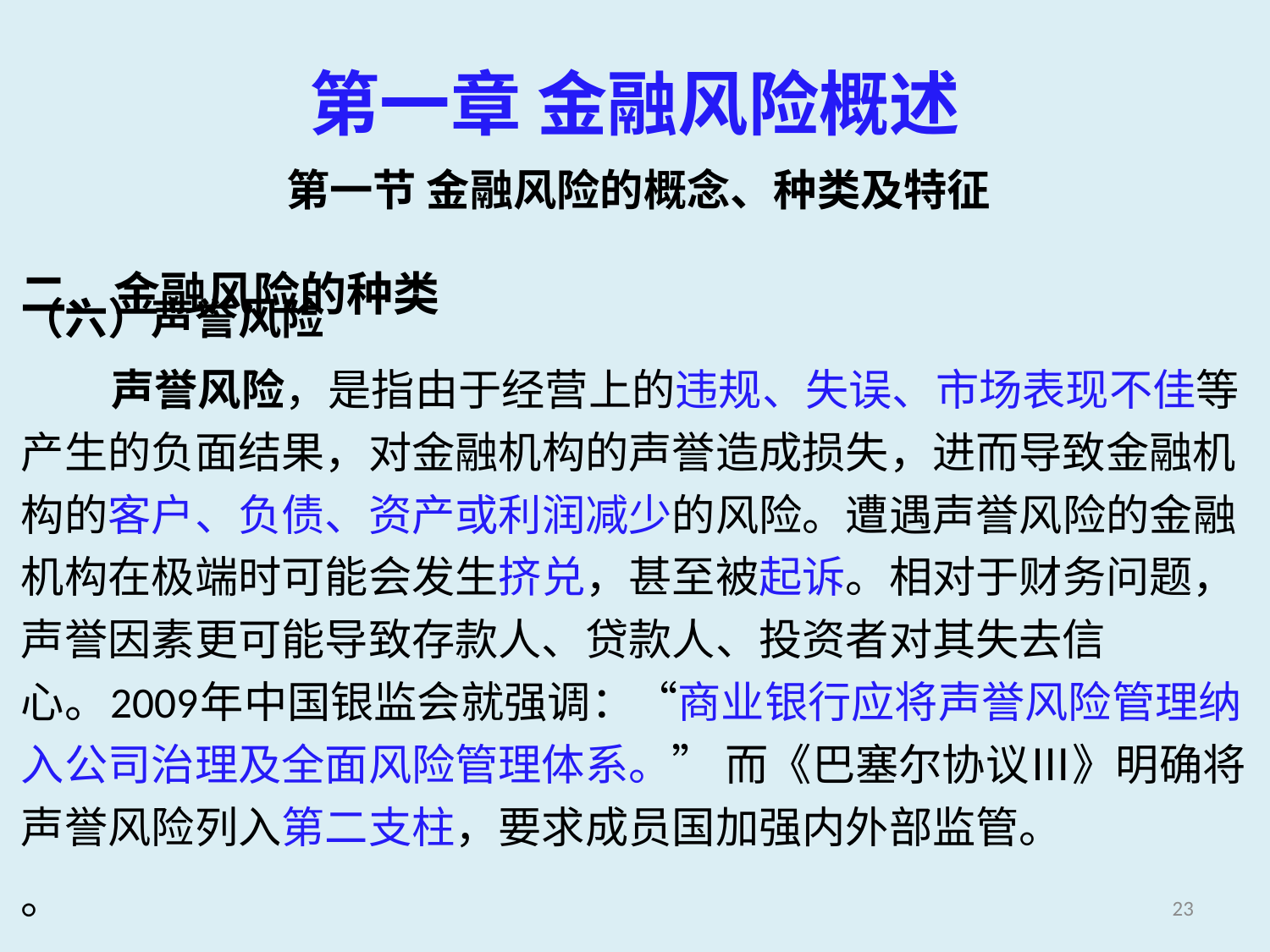

# 第一章 金融风险概述
第一节 金融风险的概念、种类及特征

二、金融风险的种类
（六）声誉风险
         声誉风险，是指由于经营上的违规、失误、市场表现不佳等产生的负面结果，对金融机构的声誉造成损失，进而导致金融机构的客户、负债、资产或利润减少的风险。遭遇声誉风险的金融机构在极端时可能会发生挤兑，甚至被起诉。相对于财务问题，声誉因素更可能导致存款人、贷款人、投资者对其失去信心。2009年中国银监会就强调：“商业银行应将声誉风险管理纳入公司治理及全面风险管理体系。” 而《巴塞尔协议Ⅲ》明确将声誉风险列入第二支柱，要求成员国加强内外部监管。
。
23